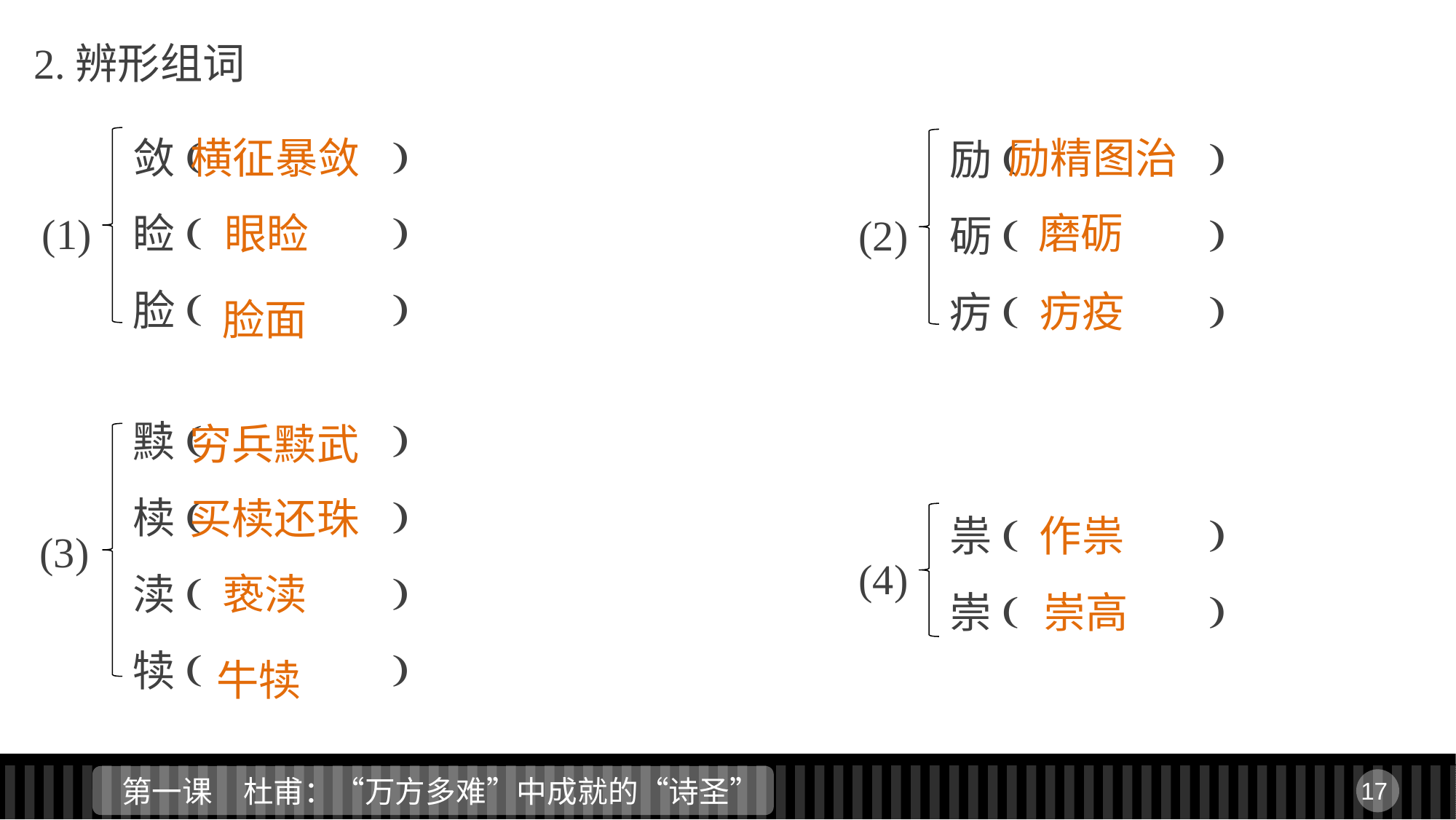

2.辨形组词
敛(　　　　)
睑(　　　　)
脸(　　　　)
横征暴敛
励精图治
励(　　　　)
砺(　　　　)
疠(　　　　)

磨砺
(1)
眼睑
(2)
疠疫
脸面
黩(　　　　)
椟(　　　　)
渎(　　　　)
犊(　　　　)
穷兵黩武

买椟还珠
祟(　　　　)
崇(　　　　)
作祟
(3)

(4)
亵渎
崇高
牛犊